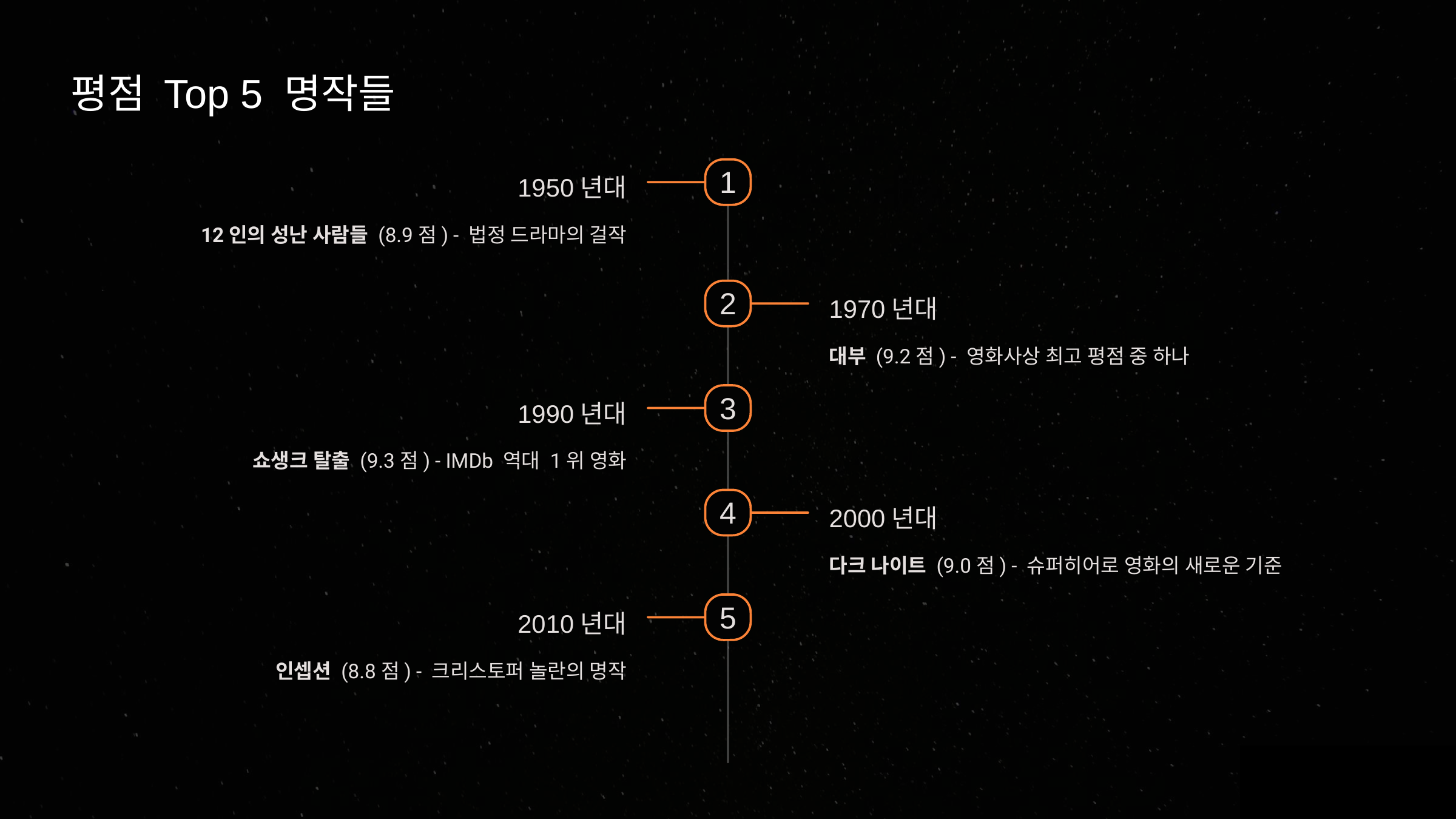

평점 Top 5 명작들

1
1950년대

12인의 성난 사람들 (8.9점) - 법정 드라마의 걸작

2
1970년대

대부 (9.2점) - 영화사상 최고 평점 중 하나

3
1990년대

쇼생크 탈출 (9.3점) - IMDb 역대 1위 영화

4
2000년대

다크 나이트 (9.0점) - 슈퍼히어로 영화의 새로운 기준

5
2010년대

인셉션 (8.8점) - 크리스토퍼 놀란의 명작